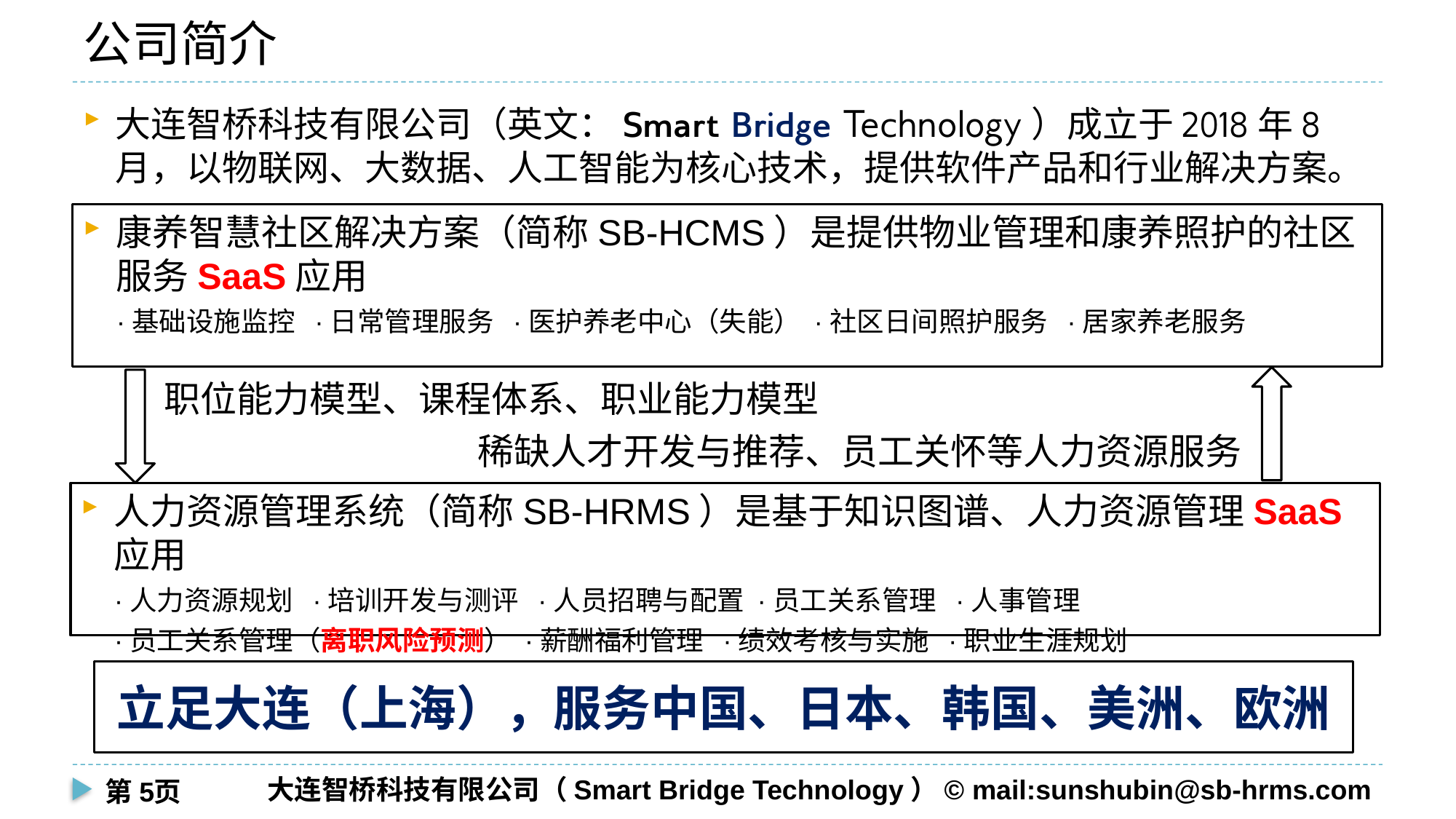

# 公司简介
大连智桥科技有限公司（英文：Smart Bridge Technology）成立于2018年8月，以物联网、大数据、人工智能为核心技术，提供软件产品和行业解决方案。
康养智慧社区解决方案（简称SB-HCMS）是提供物业管理和康养照护的社区服务SaaS应用
·基础设施监控  ·日常管理服务  ·医护养老中心（失能） ·社区日间照护服务  ·居家养老服务

职位能力模型、课程体系、职业能力模型
稀缺人才开发与推荐、员工关怀等人力资源服务
人力资源管理系统（简称SB-HRMS）是基于知识图谱、人力资源管理SaaS应用
·人力资源规划  ·培训开发与测评  ·人员招聘与配置 ·员工关系管理  ·人事管理
·员工关系管理（离职风险预测） ·薪酬福利管理  ·绩效考核与实施  ·职业生涯规划
立足大连（上海），服务中国、日本、韩国、美洲、欧洲
第5页